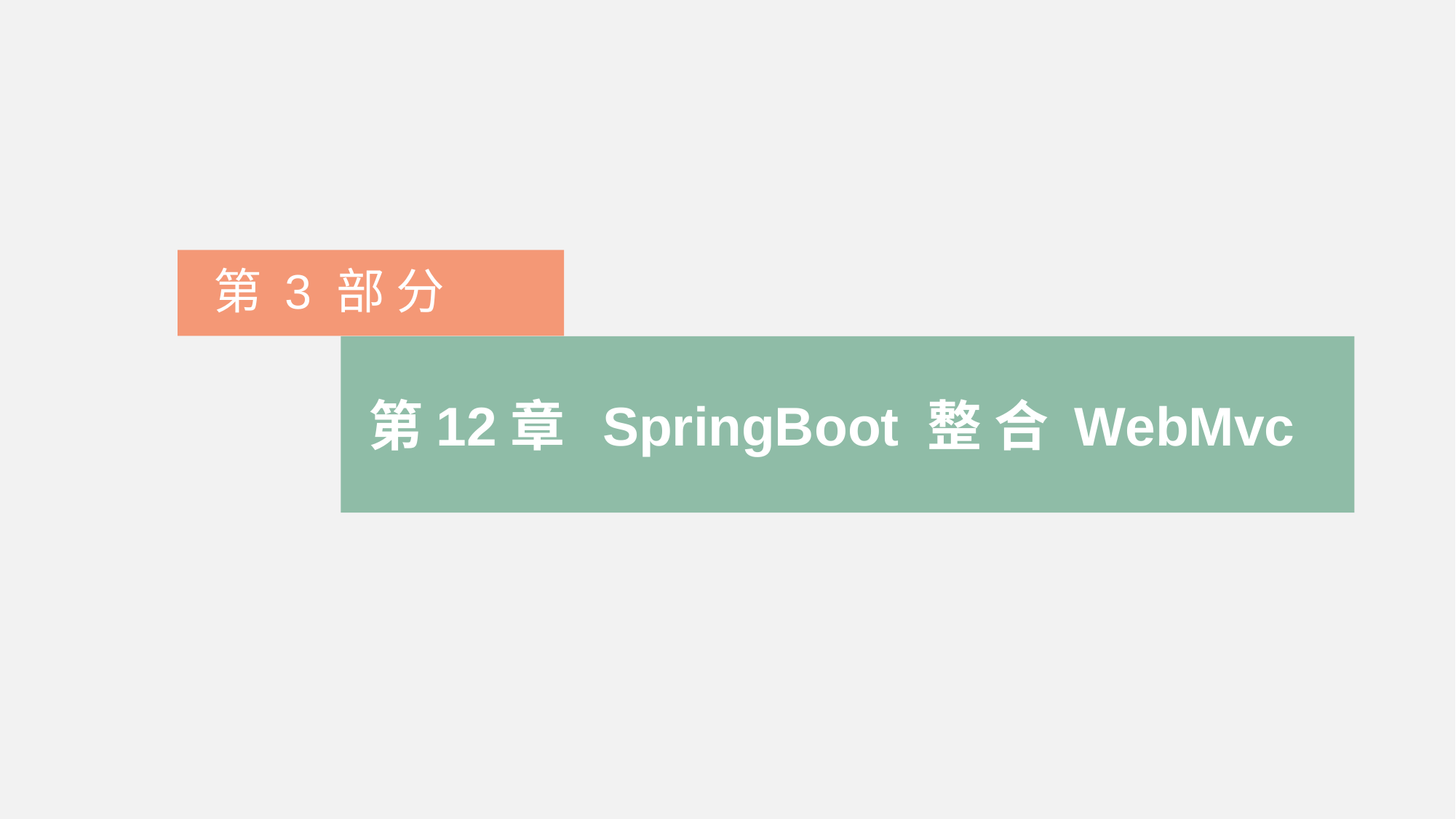

第 3 部 分

第12章  SpringBoot 整 合 WebMvc